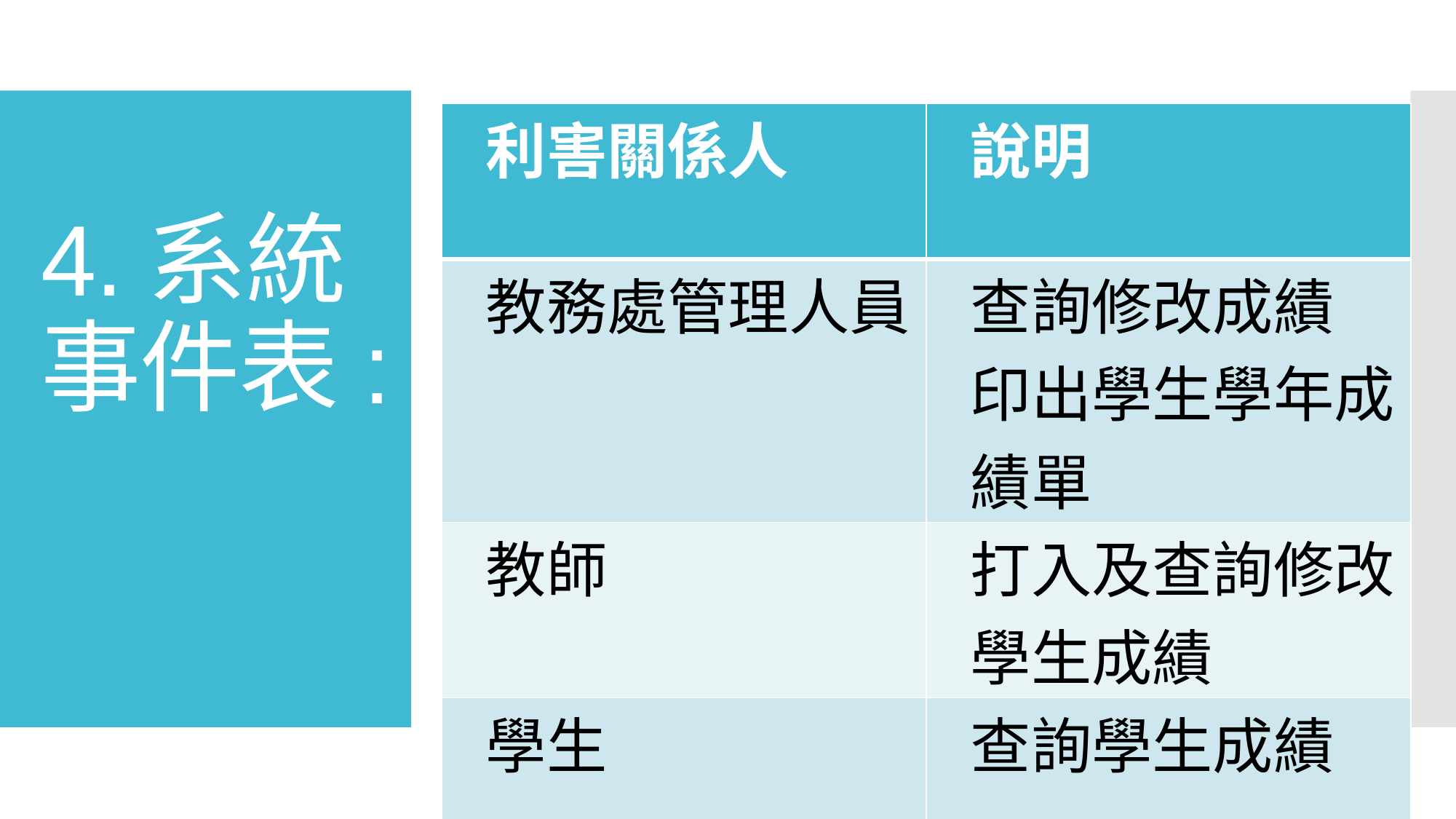

| 利害關係人 | 說明 |
| --- | --- |
| 教務處管理人員 | 查詢修改成績 印出學生學年成績單 |
| 教師 | 打入及查詢修改學生成績 |
| 學生 | 查詢學生成績 |
# 4.系統事件表: